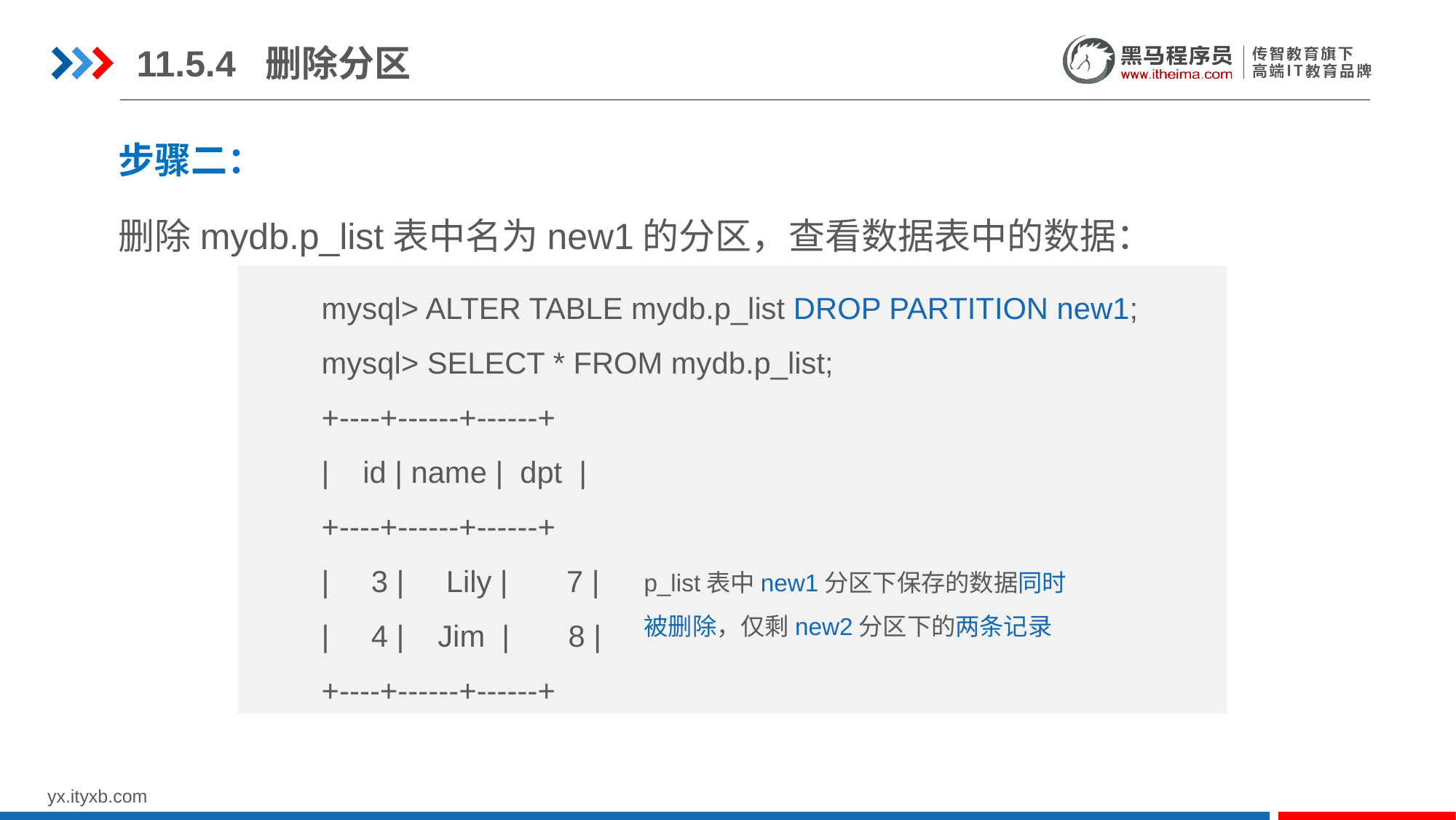

11.5.4  删除分区
步骤二：
删除mydb.p_list表中名为new1的分区，查看数据表中的数据：
mysql> ALTER TABLE mydb.p_list DROP PARTITION new1;
mysql> SELECT * FROM mydb.p_list;
+----+------+------+
|    id | name |  dpt  |
+----+------+------+
|     3 |     Lily |       7 |
|     4 |    Jim  |       8 |
+----+------+------+
p_list表中new1分区下保存的数据同时被删除，仅剩new2分区下的两条记录